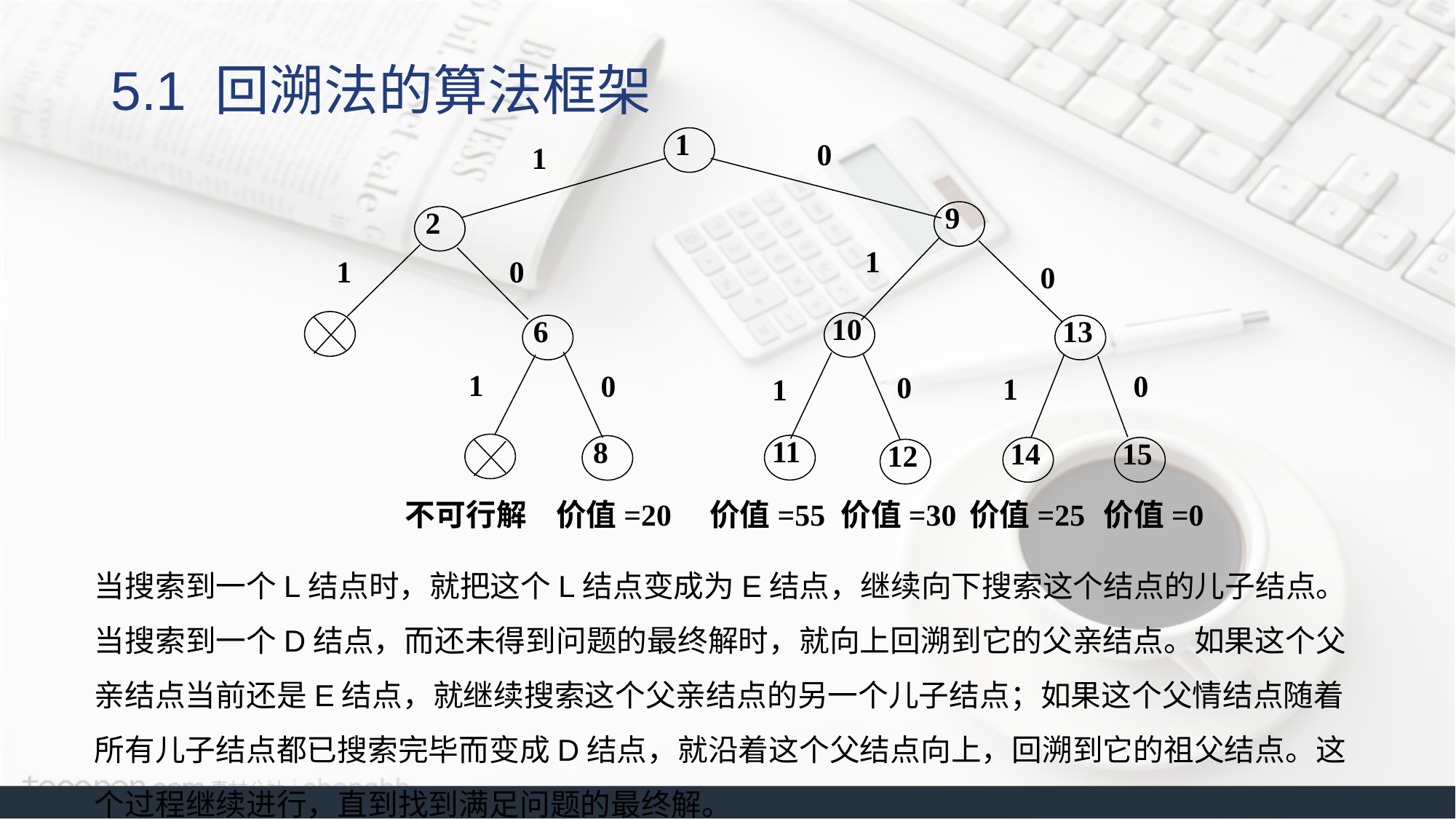

# 5.1 回溯法的算法框架
1
0
1

9
2

1
1
0
0

10
6
13

1
0
0
0
1
1

11
8
14
15
12

不可行解
价值=55
价值=30
价值=25
价值=20
价值=0
当搜索到一个L结点时，就把这个L结点变成为E结点，继续向下搜索这个结点的儿子结点。当搜索到一个D结点，而还未得到问题的最终解时，就向上回溯到它的父亲结点。如果这个父亲结点当前还是E结点，就继续搜索这个父亲结点的另一个儿子结点；如果这个父情结点随着所有儿子结点都已搜索完毕而变成D结点，就沿着这个父结点向上，回溯到它的祖父结点。这个过程继续进行，直到找到满足问题的最终解。